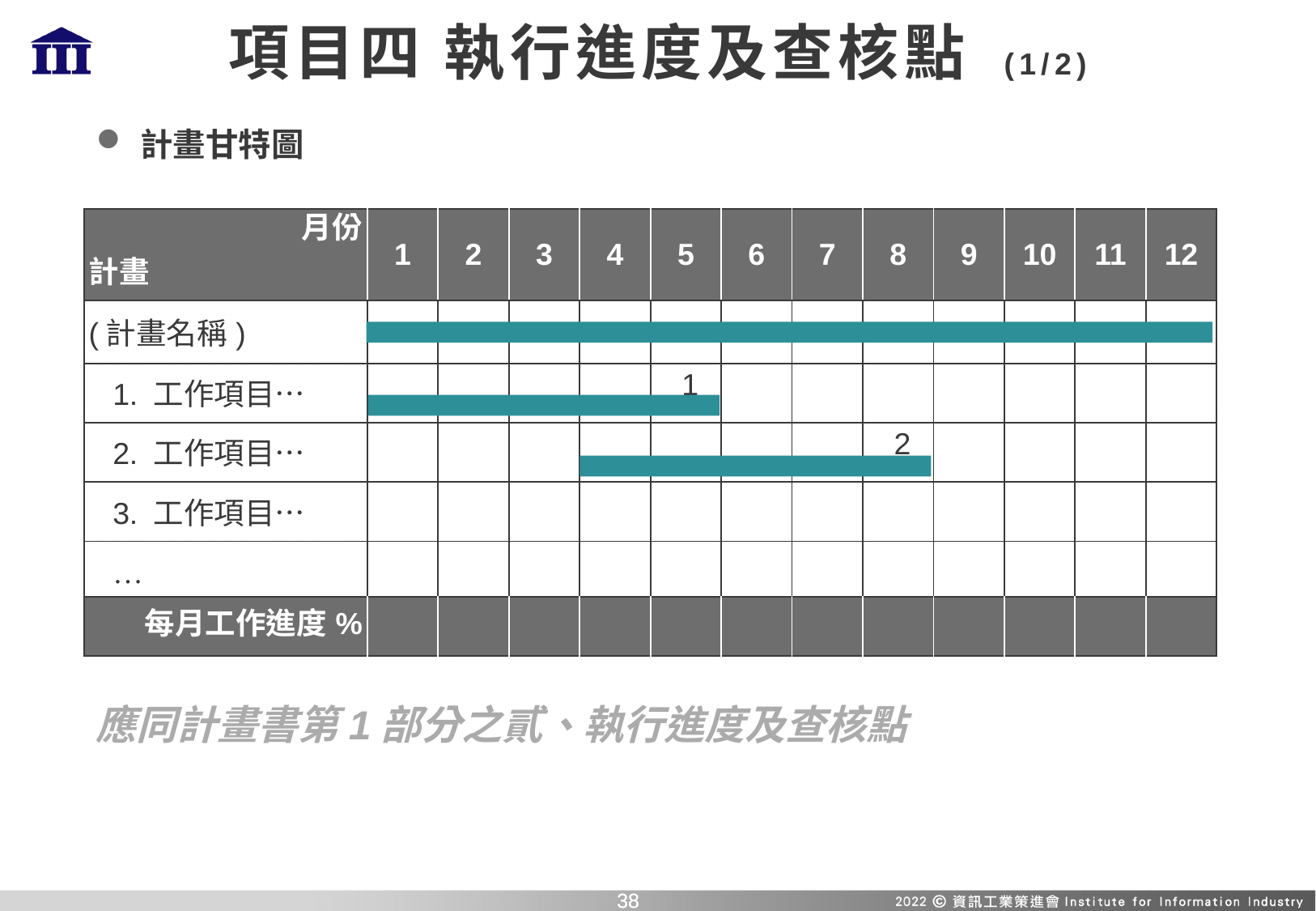

# 項目四 執行進度及查核點 (1/2)
計畫甘特圖
| 月份 計畫 | 1 | 2 | 3 | 4 | 5 | 6 | 7 | 8 | 9 | 10 | 11 | 12 |
| --- | --- | --- | --- | --- | --- | --- | --- | --- | --- | --- | --- | --- |
| (計畫名稱) |  |  |  |  |  |  |  |  |  |  |  |  |
| 1. 工作項目… |  |  |  |  | 1 |  |  |  |  |  |  |  |
| 2. 工作項目… |  |  |  |  |  |  |  | 2 |  |  |  |  |
| 3. 工作項目… |  |  |  |  |  |  |  |  |  |  |  |  |
| … |  |  |  |  |  |  |  |  |  |  |  |  |
| 每月工作進度% |  |  |  |  |  |  |  |  |  |  |  |  |

應同計畫書第1部分之貳、執行進度及查核點